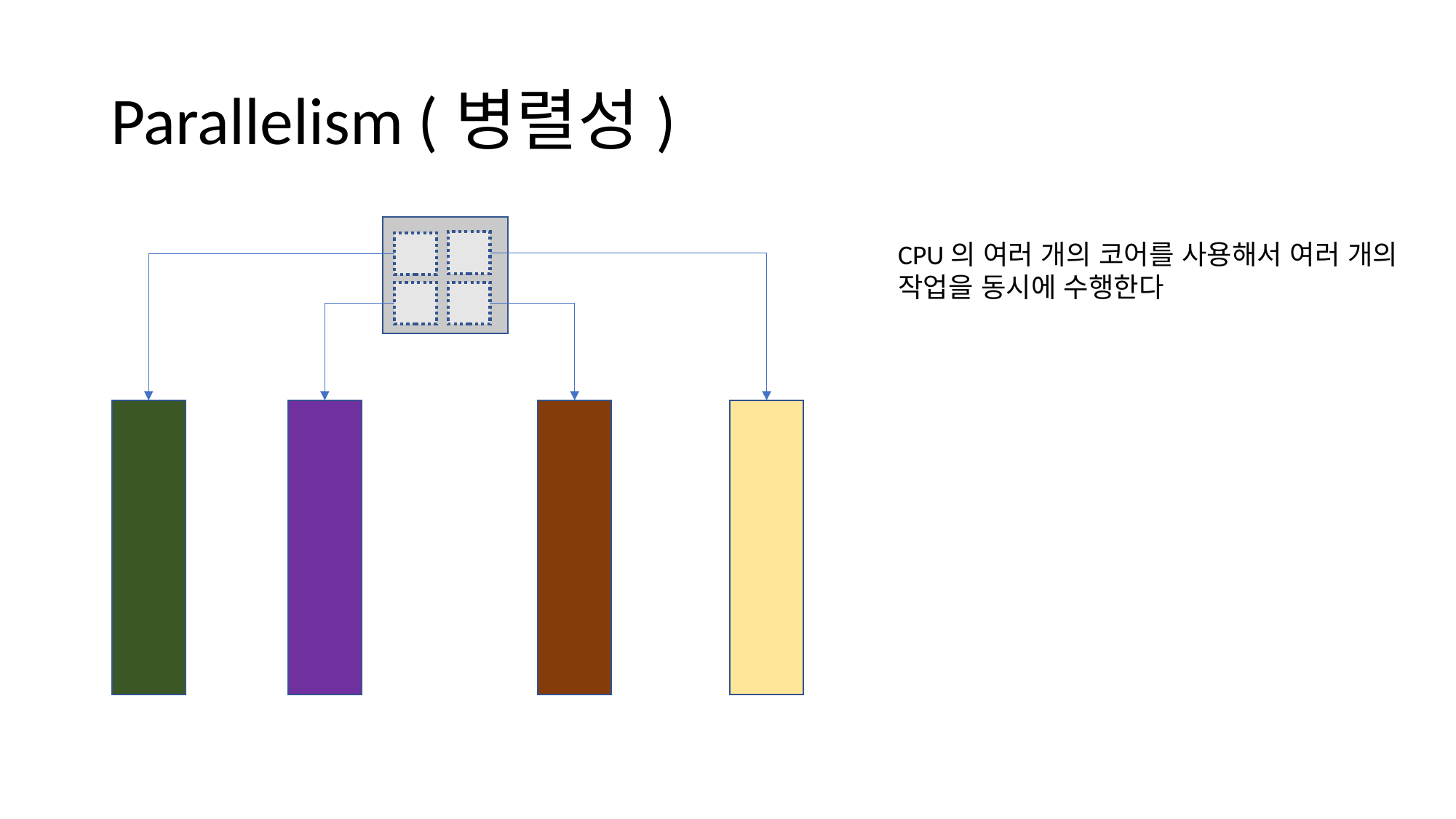

# Parallelism (병렬성)

CPU의 여러 개의 코어를 사용해서 여러 개의 작업을 동시에 수행한다